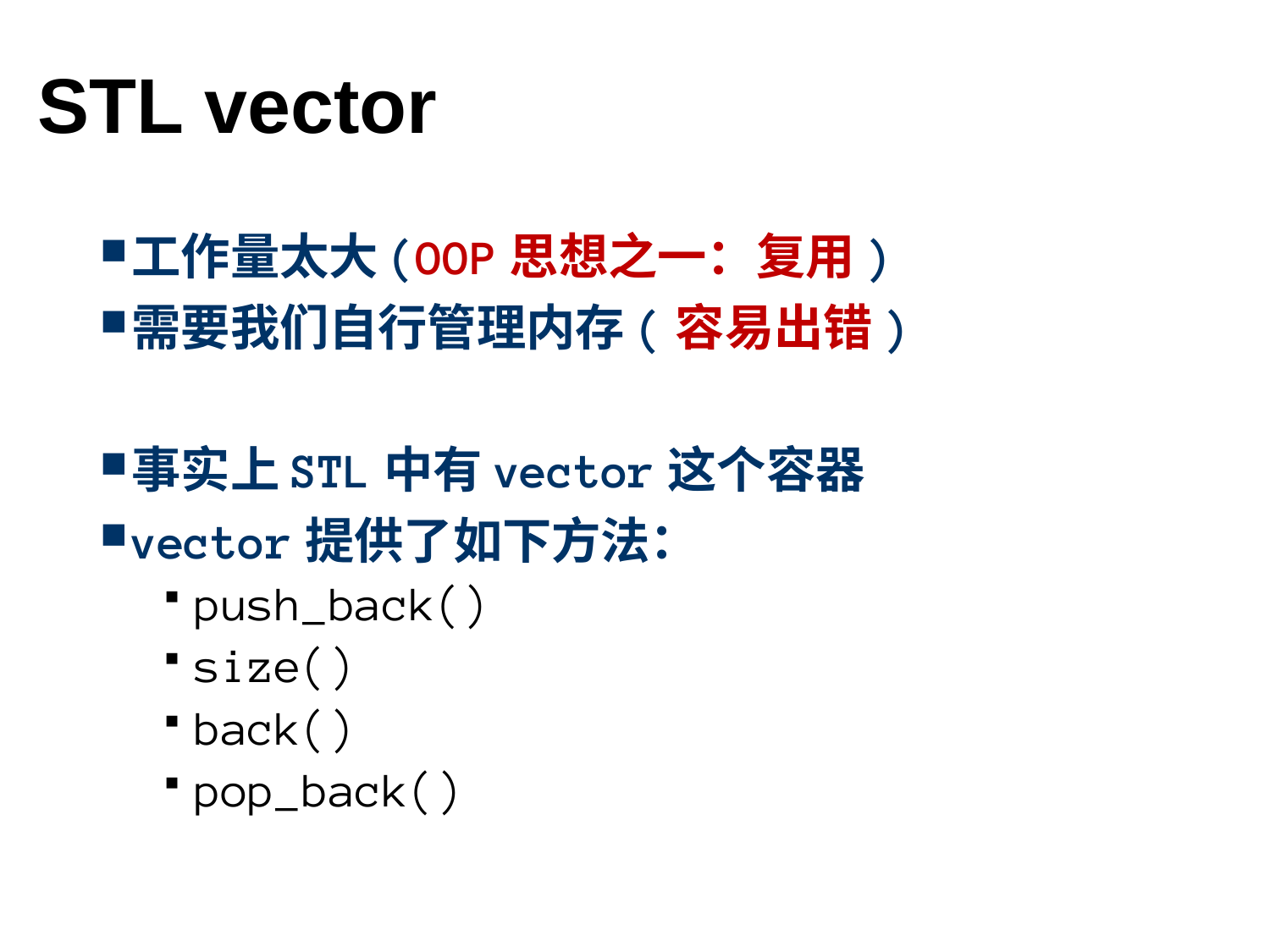

# STL vector
工作量太大(OOP思想之一：复用)
需要我们自行管理内存(容易出错)

事实上STL中有vector这个容器
vector提供了如下方法：
push_back()
size()
back()
pop_back()